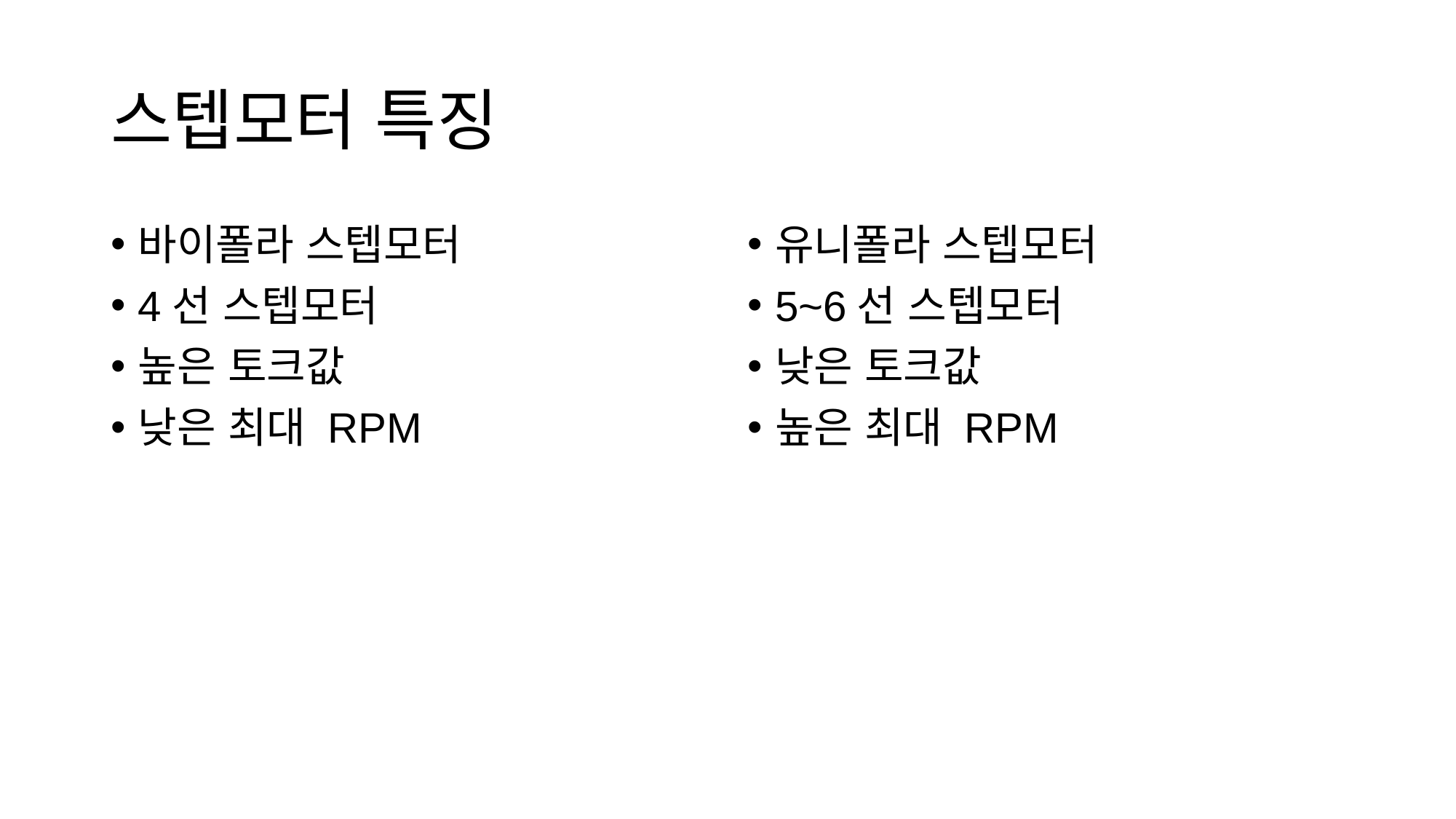

# 스텝모터 특징
바이폴라 스텝모터
4선 스텝모터
높은 토크값
낮은 최대 RPM
유니폴라 스텝모터
5~6선 스텝모터
낮은 토크값
높은 최대 RPM